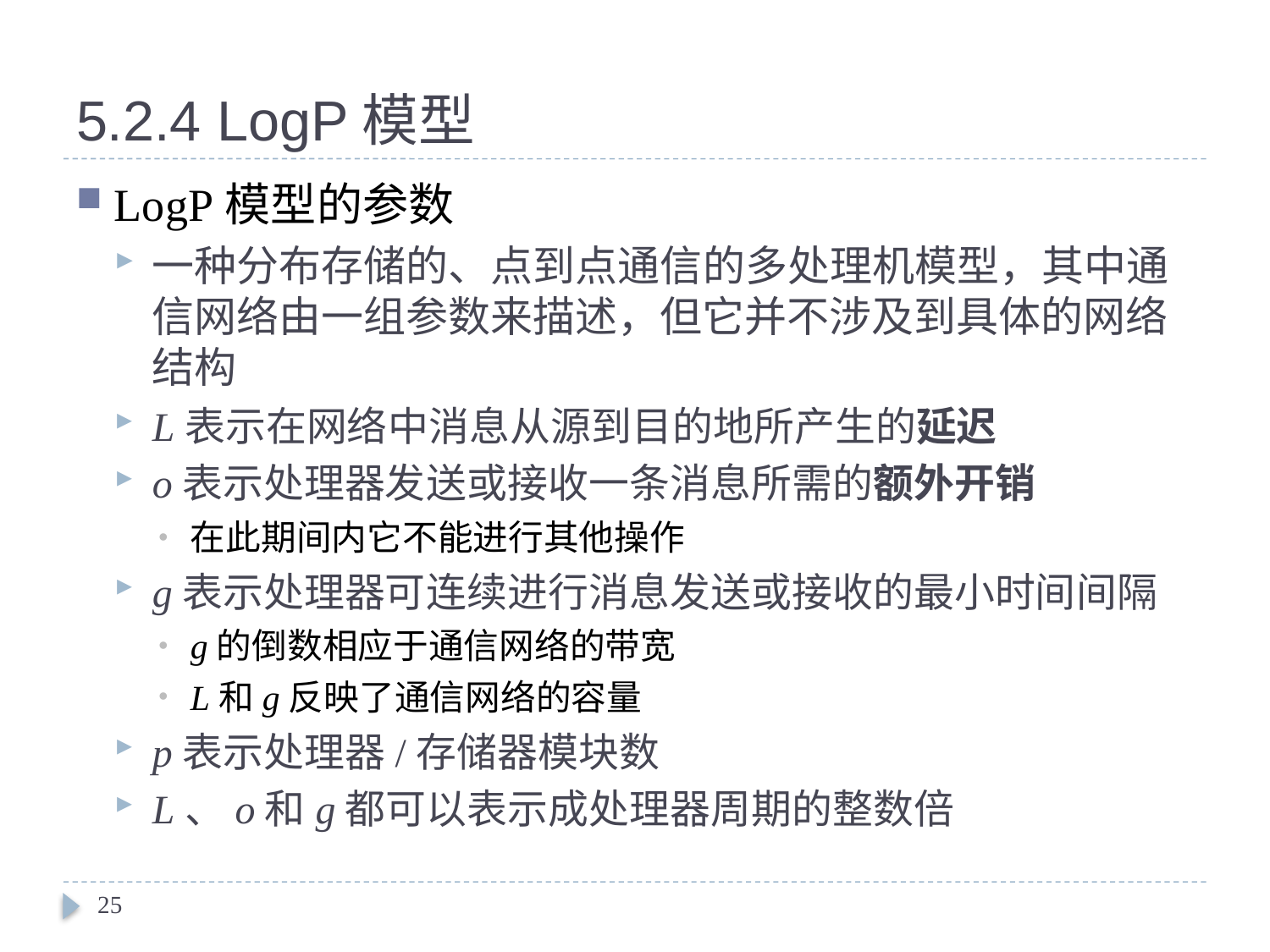

# 5.2.4 LogP模型
LogP模型的参数
一种分布存储的、点到点通信的多处理机模型，其中通信网络由一组参数来描述，但它并不涉及到具体的网络结构
L表示在网络中消息从源到目的地所产生的延迟
o表示处理器发送或接收一条消息所需的额外开销
在此期间内它不能进行其他操作
g表示处理器可连续进行消息发送或接收的最小时间间隔
g的倒数相应于通信网络的带宽
L和g反映了通信网络的容量
p表示处理器/存储器模块数
L、o和g都可以表示成处理器周期的整数倍
25